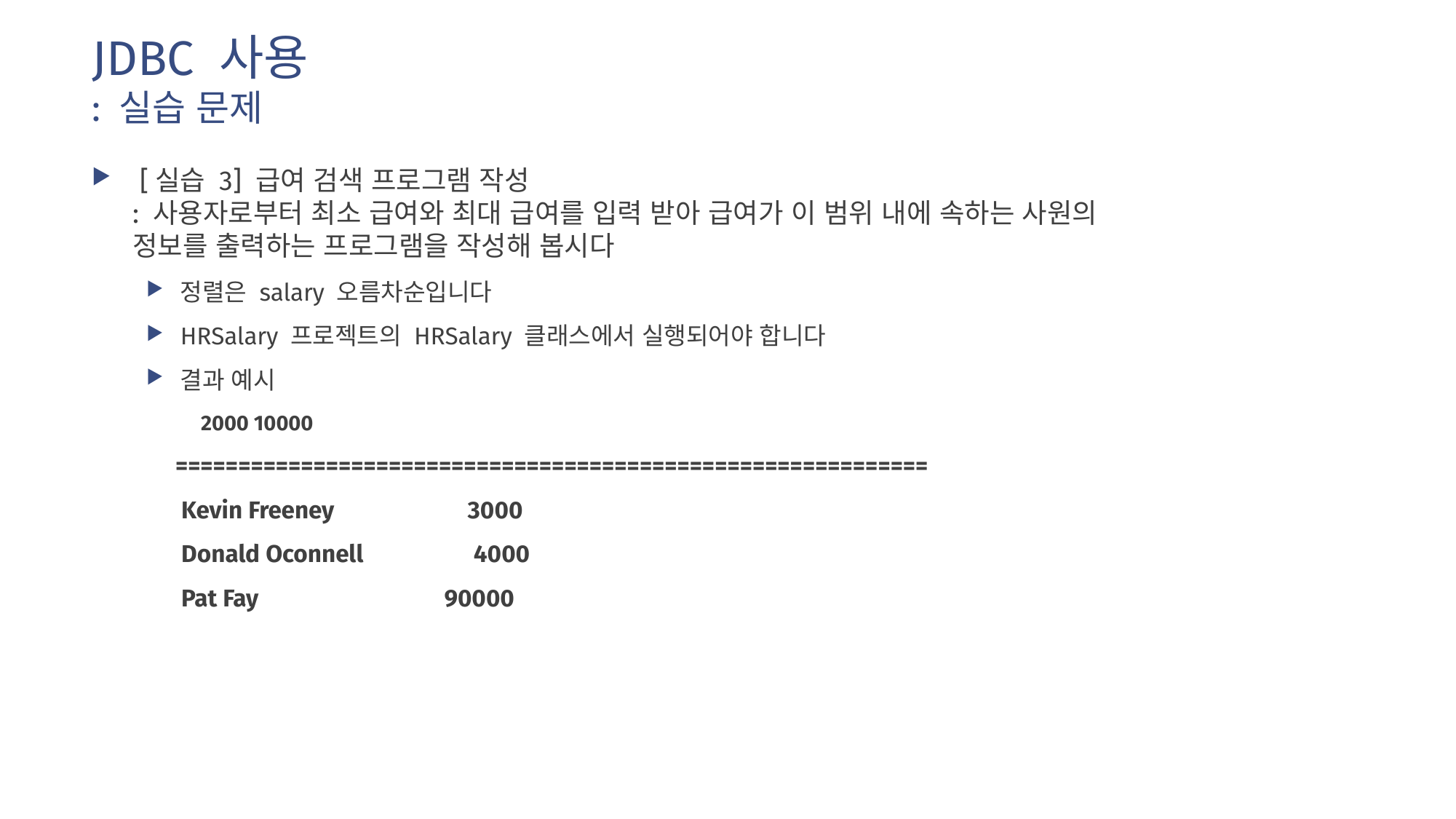

# JDBC 사용 : 실습 문제
 [실습 3] 급여 검색 프로그램 작성
: 사용자로부터 최소 급여와 최대 급여를 입력 받아 급여가 이 범위 내에 속하는 사원의 정보를 출력하는 프로그램을 작성해 봅시다
정렬은 salary 오름차순입니다
HRSalary 프로젝트의 HRSalary 클래스에서 실행되어야 합니다
결과 예시
2000 10000
     ============================================================
      Kevin Freeney                       3000
      Donald Oconnell                   4000
      Pat Fay                                90000